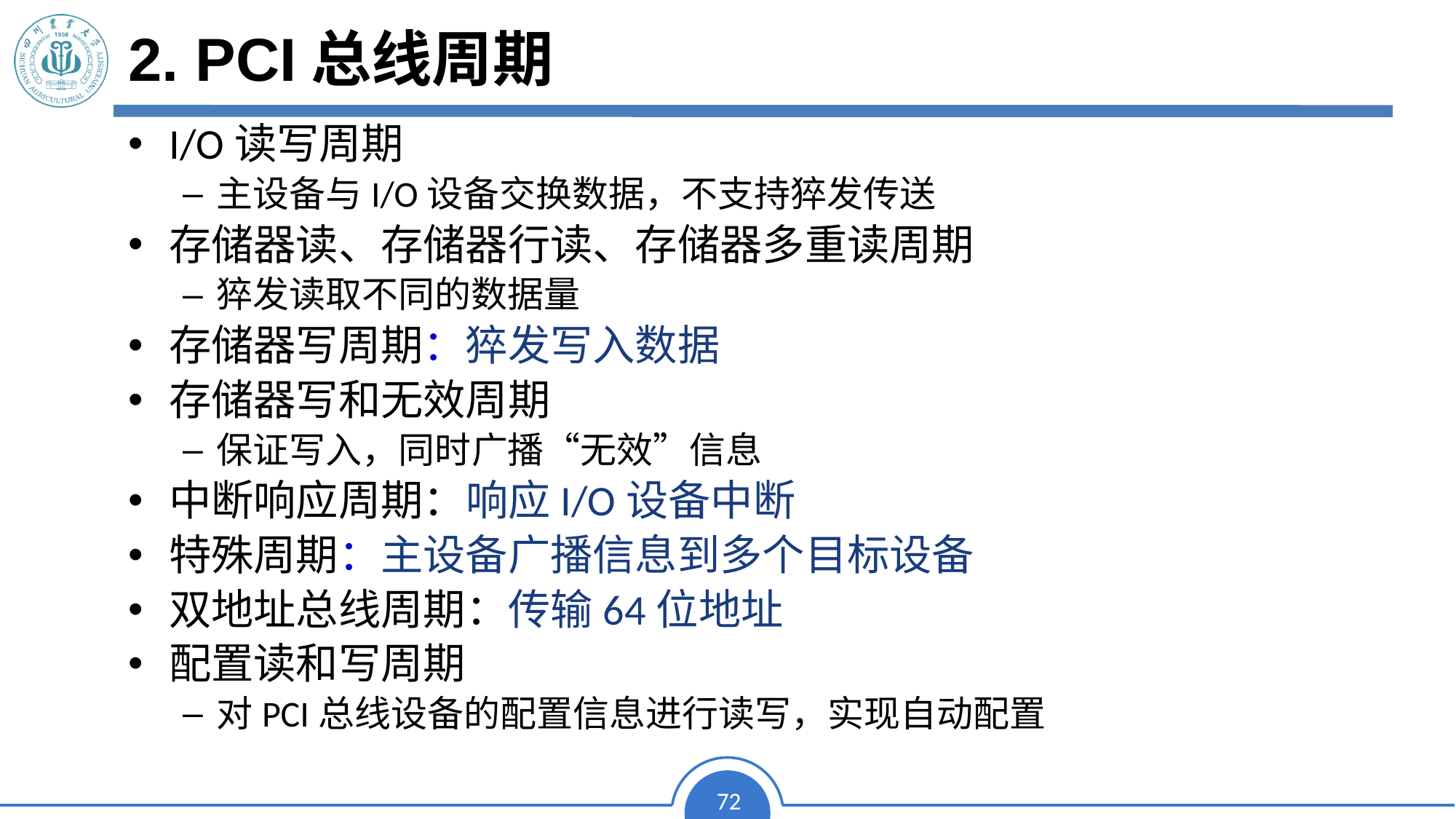

# 2. PCI总线周期
2. PCI总线周期
I/O读写周期
主设备与I/O设备交换数据，不支持猝发传送
存储器读、存储器行读、存储器多重读周期
猝发读取不同的数据量
存储器写周期：猝发写入数据
存储器写和无效周期
保证写入，同时广播“无效”信息
中断响应周期：响应I/O设备中断
特殊周期：主设备广播信息到多个目标设备
双地址总线周期：传输64位地址
配置读和写周期
对PCI总线设备的配置信息进行读写，实现自动配置